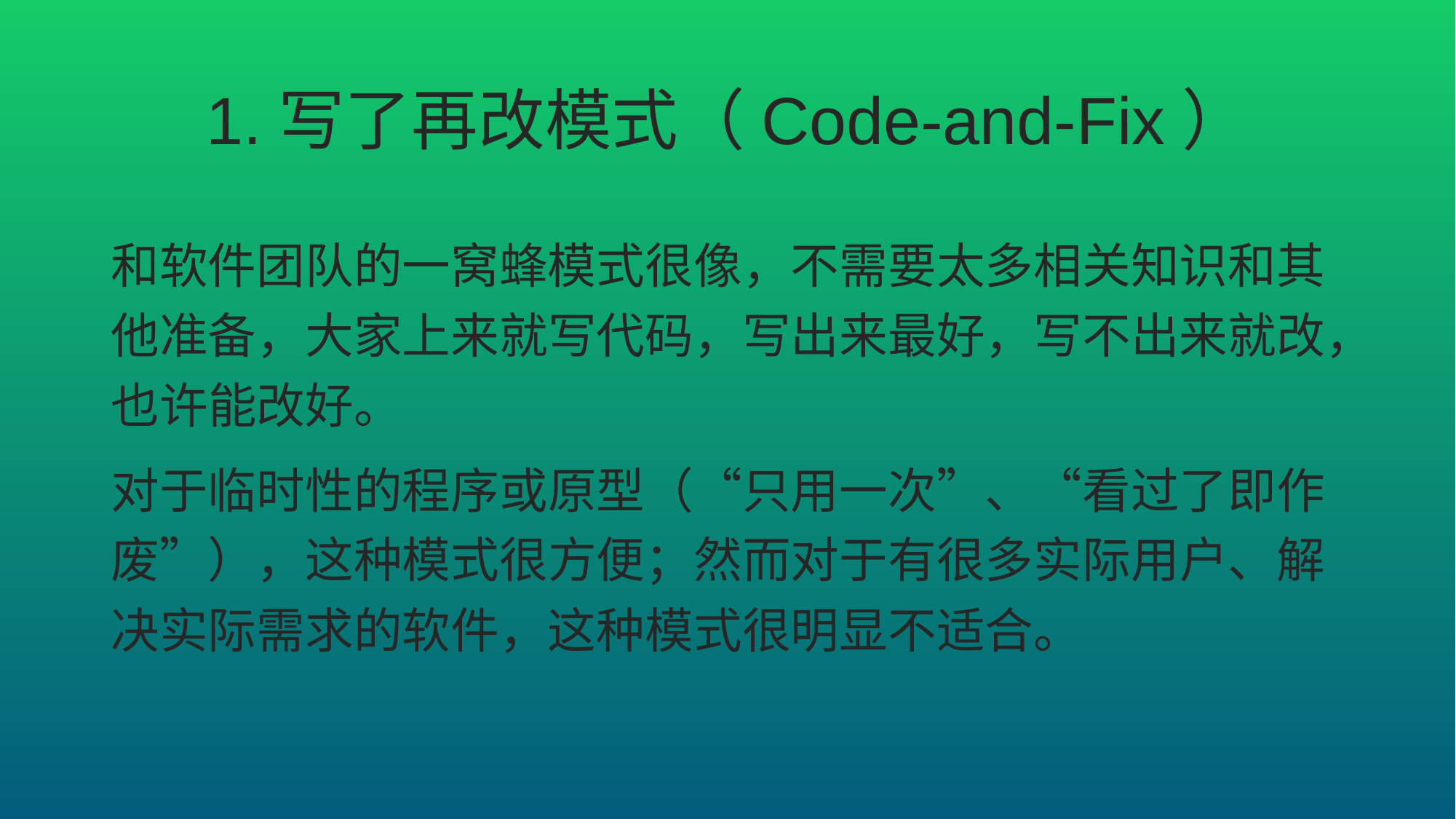

# 1.写了再改模式（Code-and-Fix）
和软件团队的一窝蜂模式很像，不需要太多相关知识和其他准备，大家上来就写代码，写出来最好，写不出来就改，也许能改好。
对于临时性的程序或原型（“只用一次”、“看过了即作废”），这种模式很方便；然而对于有很多实际用户、解决实际需求的软件，这种模式很明显不适合。